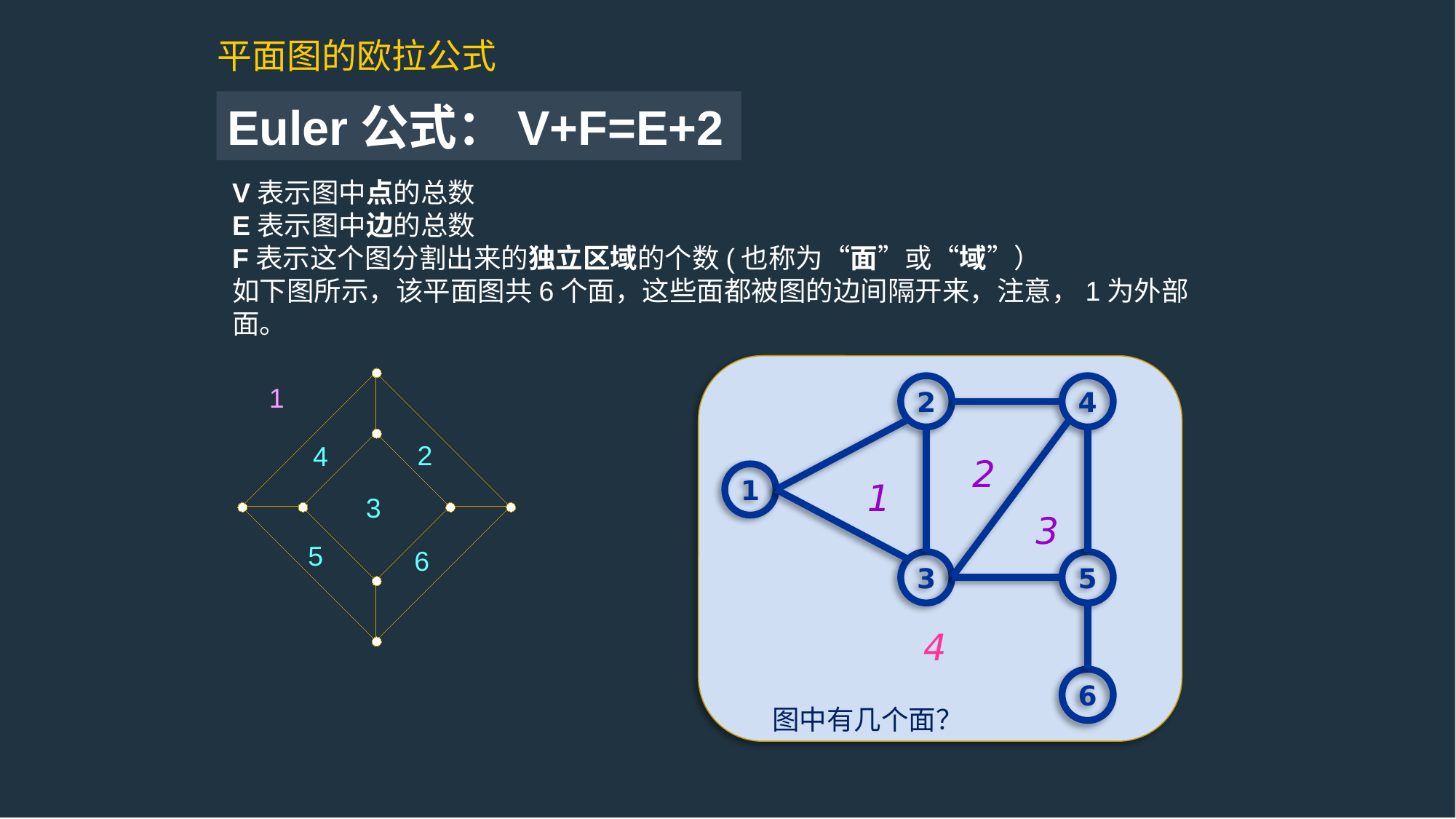

平面图的欧拉公式
Euler公式：V+F=E+2
V表示图中点的总数
E表示图中边的总数
F表示这个图分割出来的独立区域的个数(也称为“面”或“域”）
如下图所示，该平面图共6个面，这些面都被图的边间隔开来，注意，1为外部面。

2
4
1
3
5
6

1
2
4
2
1
3
3
5
6
4
图中有几个面？